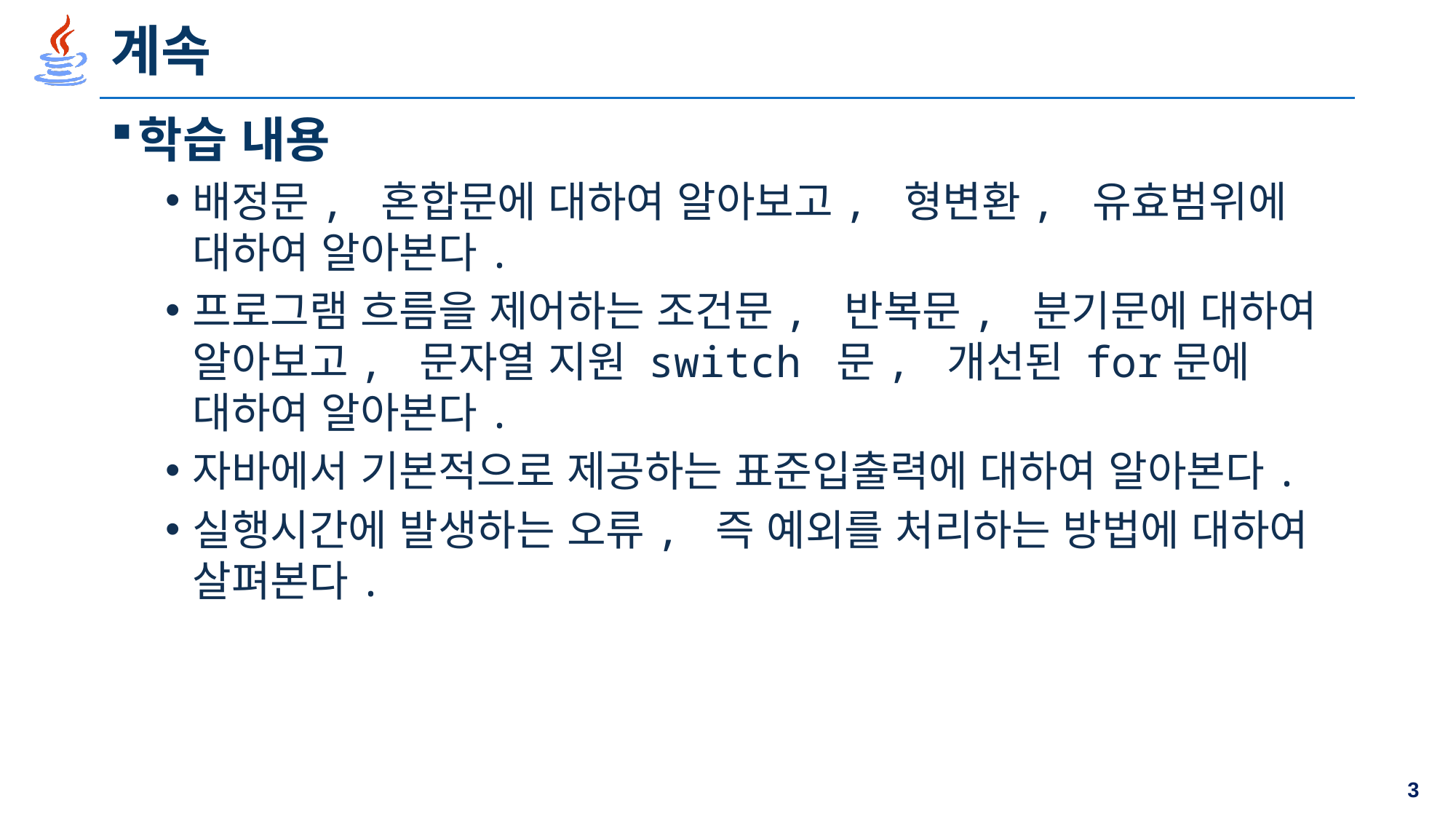

# 계속
학습 내용
배정문, 혼합문에 대하여 알아보고, 형변환, 유효범위에 대하여 알아본다.
프로그램 흐름을 제어하는 조건문, 반복문, 분기문에 대하여 알아보고, 문자열 지원 switch 문, 개선된 for문에 대하여 알아본다.
자바에서 기본적으로 제공하는 표준입출력에 대하여 알아본다.
실행시간에 발생하는 오류, 즉 예외를 처리하는 방법에 대하여 살펴본다.

3